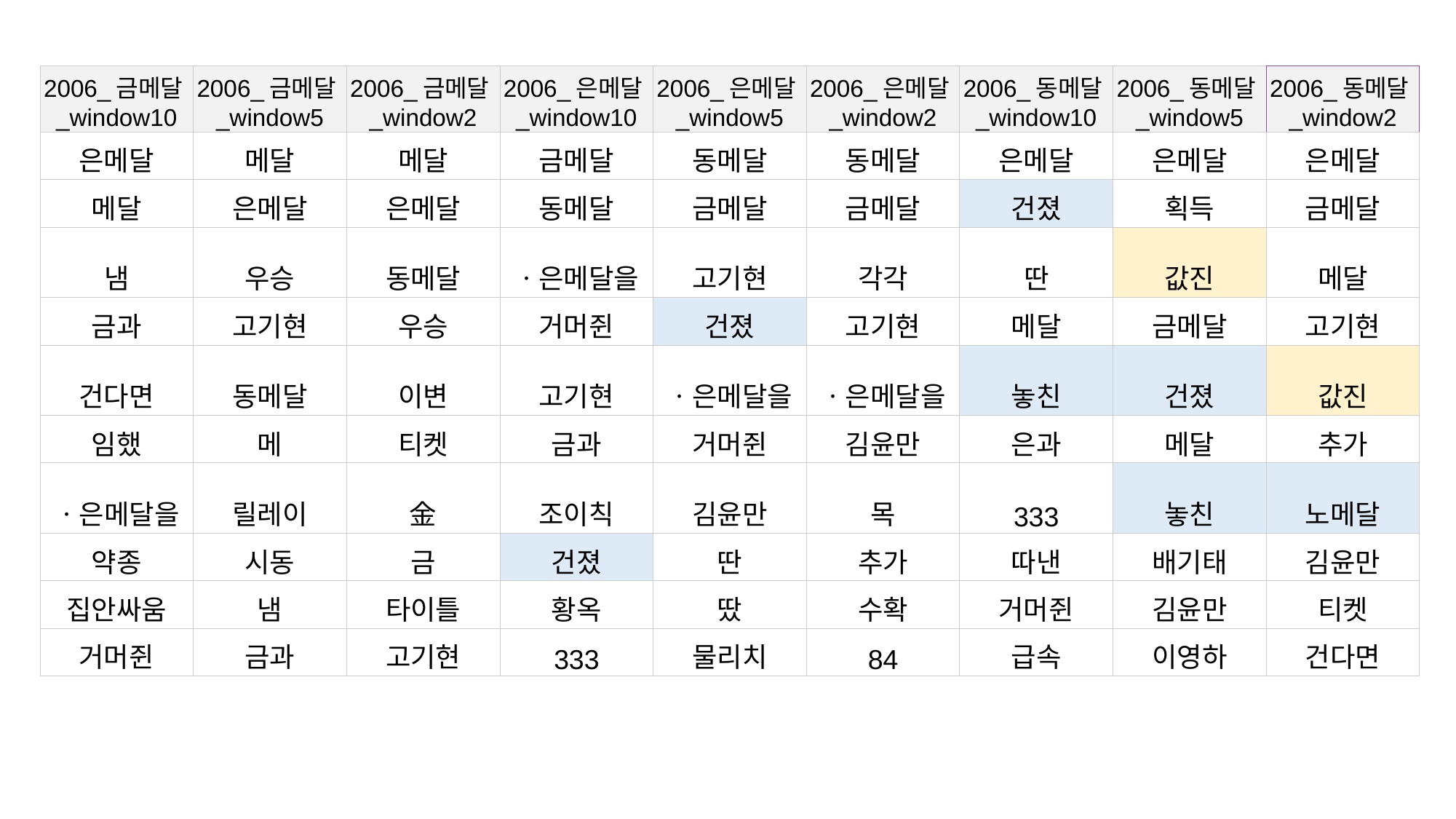

| 2006\_금메달\_window10 | 2006\_금메달\_window5 | 2006\_금메달\_window2 | 2006\_은메달\_window10 | 2006\_은메달\_window5 | 2006\_은메달\_window2 | 2006\_동메달\_window10 | 2006\_동메달\_window5 | 2006\_동메달\_window2 |
| --- | --- | --- | --- | --- | --- | --- | --- | --- |
| 은메달 | 메달 | 메달 | 금메달 | 동메달 | 동메달 | 은메달 | 은메달 | 은메달 |
| 메달 | 은메달 | 은메달 | 동메달 | 금메달 | 금메달 | 건졌 | 획득 | 금메달 |
| 냄 | 우승 | 동메달 | ㆍ은메달을 | 고기현 | 각각 | 딴 | 값진 | 메달 |
| 금과 | 고기현 | 우승 | 거머쥔 | 건졌 | 고기현 | 메달 | 금메달 | 고기현 |
| 건다면 | 동메달 | 이변 | 고기현 | ㆍ은메달을 | ㆍ은메달을 | 놓친 | 건졌 | 값진 |
| 임했 | 메 | 티켓 | 금과 | 거머쥔 | 김윤만 | 은과 | 메달 | 추가 |
| ㆍ은메달을 | 릴레이 | 金 | 조이칙 | 김윤만 | 목 | 333 | 놓친 | 노메달 |
| 약종 | 시동 | 금 | 건졌 | 딴 | 추가 | 따낸 | 배기태 | 김윤만 |
| 집안싸움 | 냄 | 타이틀 | 황옥 | 땄 | 수확 | 거머쥔 | 김윤만 | 티켓 |
| 거머쥔 | 금과 | 고기현 | 333 | 물리치 | 84 | 급속 | 이영하 | 건다면 |